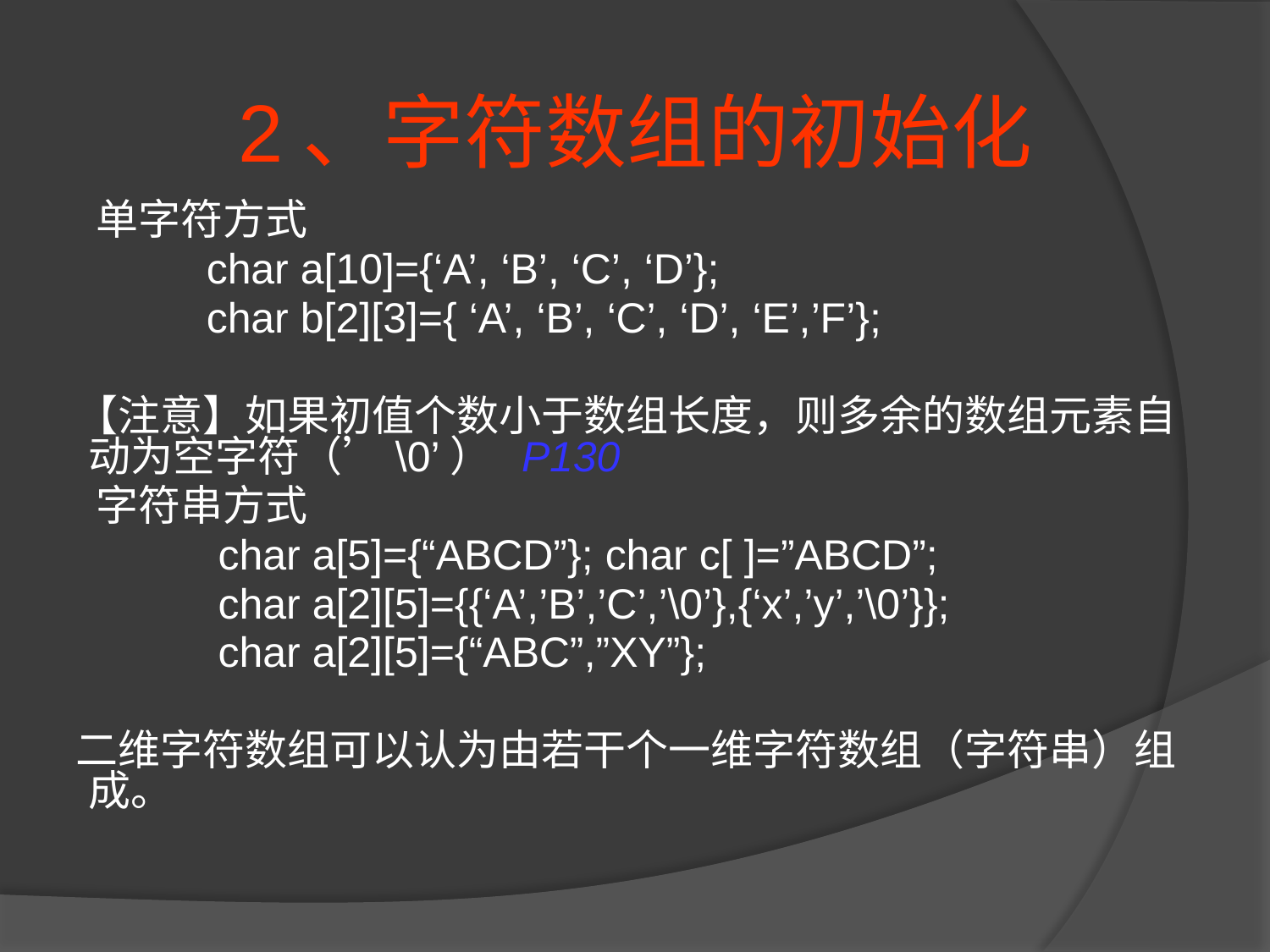

# 2、字符数组的初始化
 单字符方式
           char a[10]={‘A’, ‘B’, ‘C’, ‘D’};
           char b[2][3]={ ‘A’, ‘B’, ‘C’, ‘D’, ‘E’,’F’};

【注意】如果初值个数小于数组长度，则多余的数组元素自动为空字符（’\0’）  P130
 字符串方式
            char a[5]={“ABCD”}; char c[ ]=”ABCD”;
            char a[2][5]={{‘A’,’B’,’C’,’\0’},{‘x’,’y’,’\0’}};
            char a[2][5]={“ABC”,”XY”};

二维字符数组可以认为由若干个一维字符数组（字符串）组成。